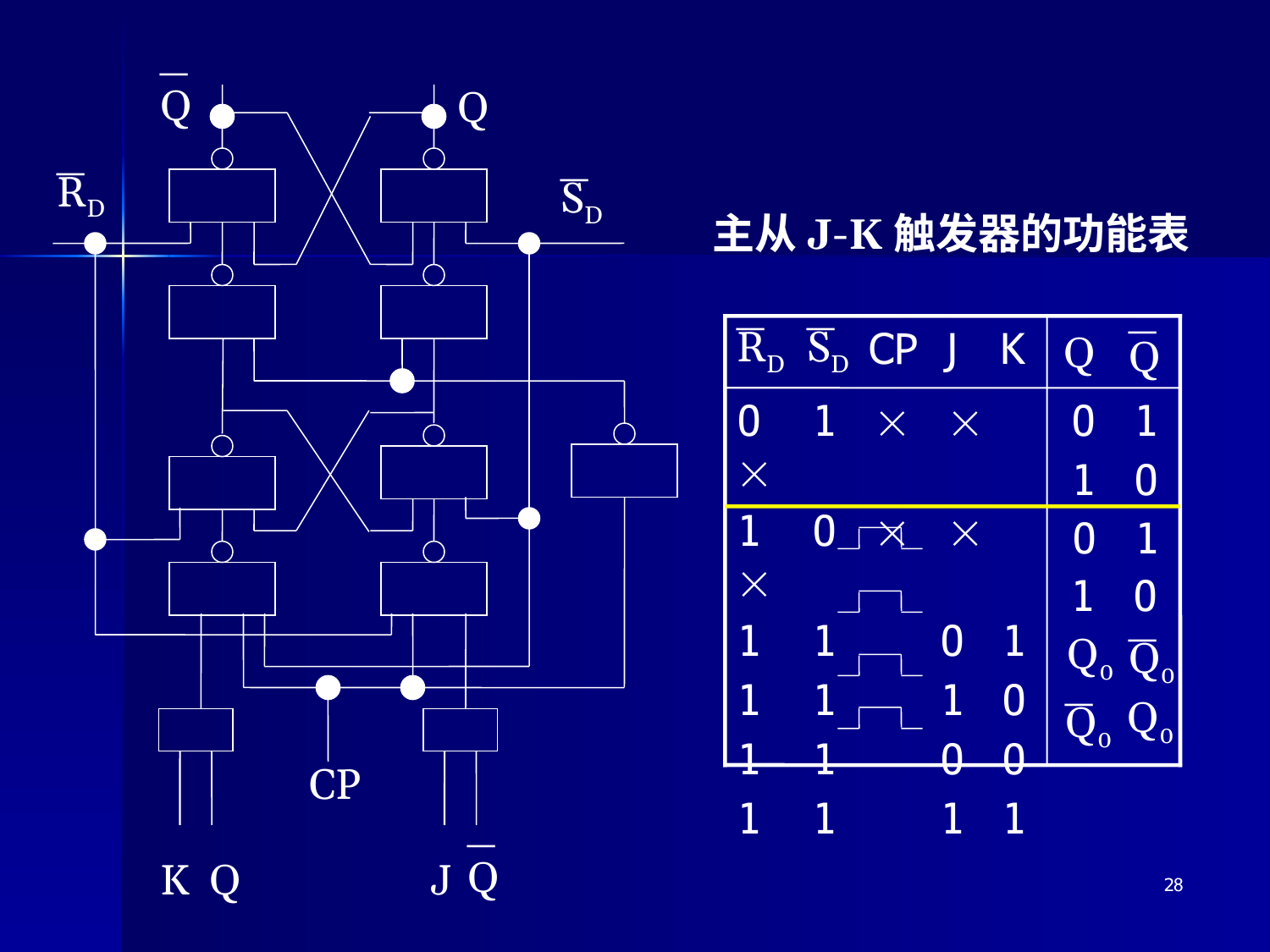

_
Q
Q

K
Q

_
Q
J
CP
_
RD
_
SD
主从J-K触发器的功能表
_
RD
_
SD
_
Q
          CP  J   K

0    1   ×   ×   ×
1    0   ×   ×   ×
1    1        0   1
1    1        1   0
1    1        0   0
1    1        1   1

 0   1
 1   0

Q
0   1
1   0
_
Q0
Q0
_
Q0
Q0
28